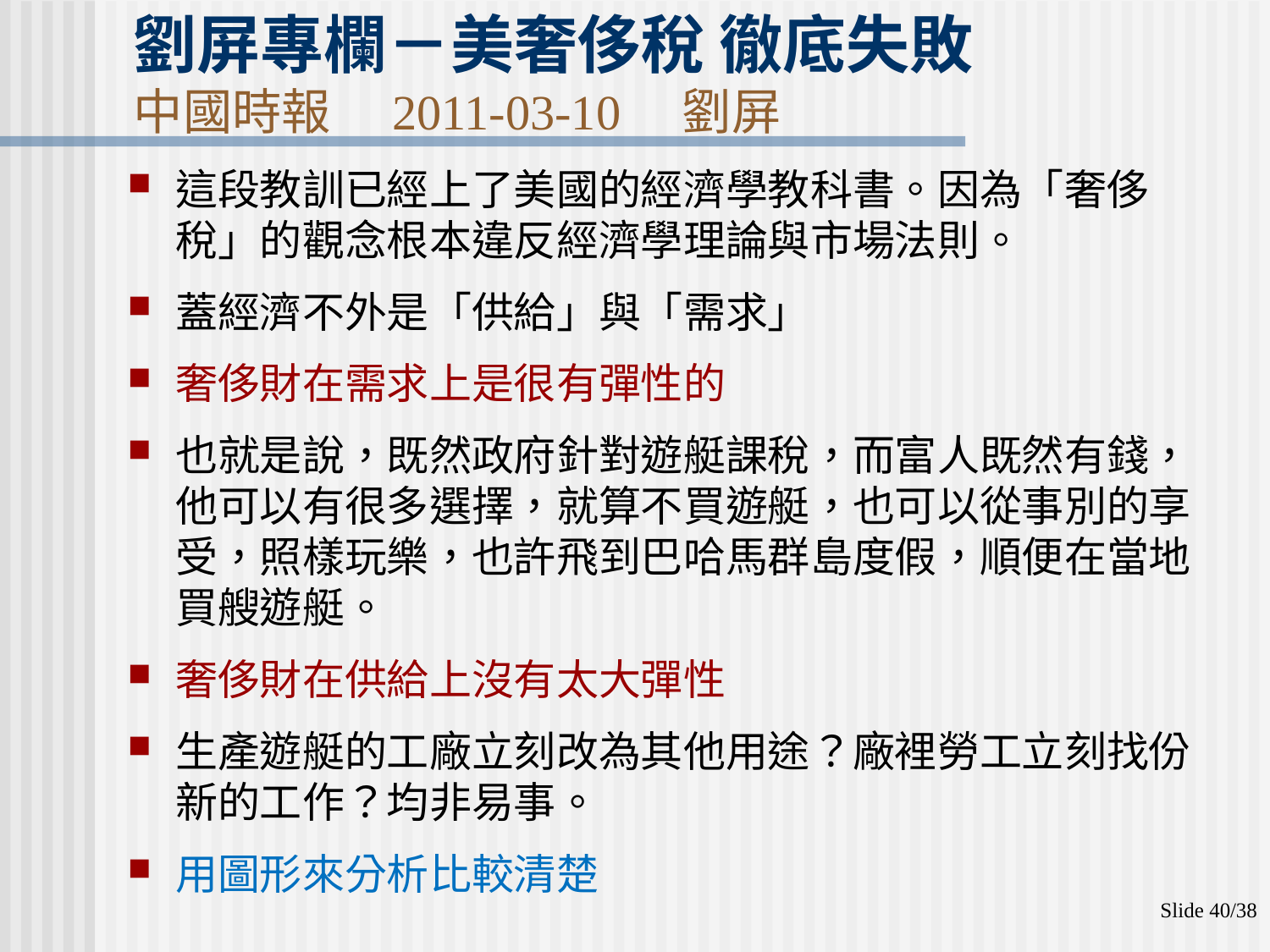

# 劉屏專欄－美奢侈稅 徹底失敗 中國時報　2011-03-10　劉屏
這段教訓已經上了美國的經濟學教科書。因為「奢侈稅」的觀念根本違反經濟學理論與市場法則。
蓋經濟不外是「供給」與「需求」
奢侈財在需求上是很有彈性的
也就是說，既然政府針對遊艇課稅，而富人既然有錢，他可以有很多選擇，就算不買遊艇，也可以從事別的享受，照樣玩樂，也許飛到巴哈馬群島度假，順便在當地買艘遊艇。
奢侈財在供給上沒有太大彈性
生產遊艇的工廠立刻改為其他用途？廠裡勞工立刻找份新的工作？均非易事。
用圖形來分析比較清楚
Slide 40/38